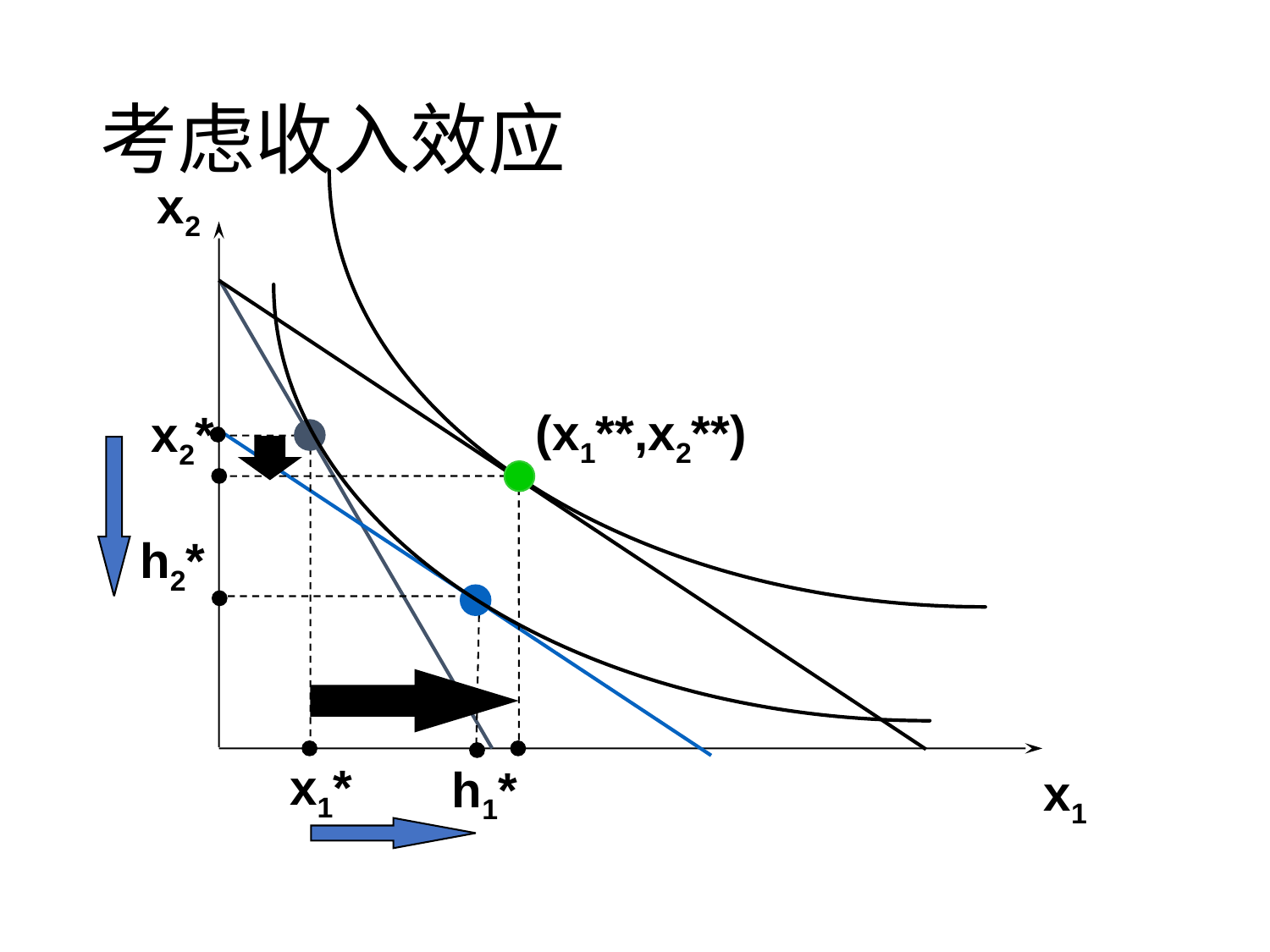

# 考虑收入效应
x2

(x1**,x2**)
x2*

h2*

x1*

h1*
x1